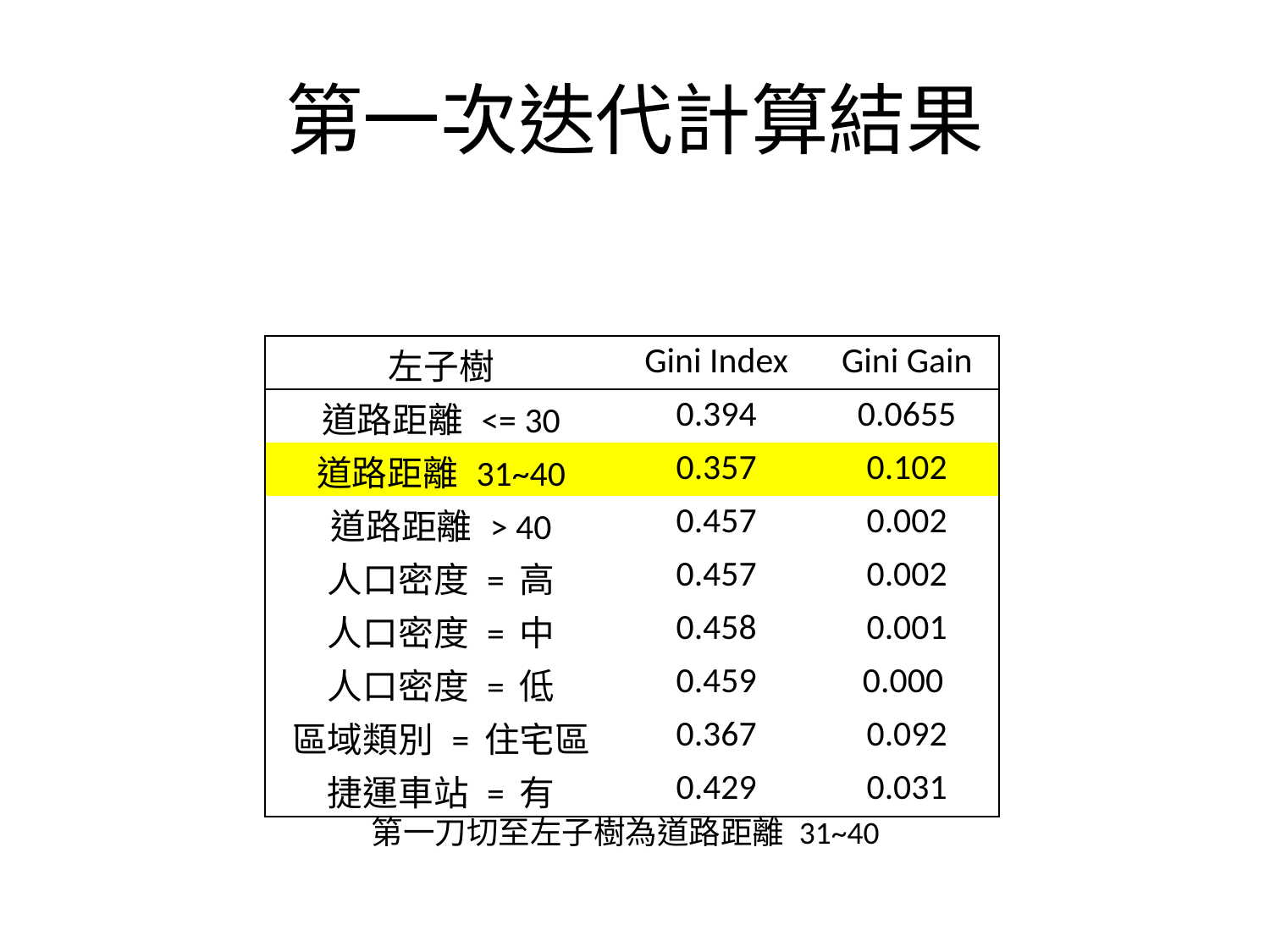

# 第一次迭代計算結果
| 左子樹 | Gini Index | Gini Gain |
| --- | --- | --- |
| 道路距離 <= 30 | 0.394 | 0.0655 |
| 道路距離 31~40 | 0.357 | 0.102 |
| 道路距離 > 40 | 0.457 | 0.002 |
| 人口密度 = 高 | 0.457 | 0.002 |
| 人口密度 = 中 | 0.458 | 0.001 |
| 人口密度 = 低 | 0.459 | 0.000 |
| 區域類別 = 住宅區 | 0.367 | 0.092 |
| 捷運車站 = 有 | 0.429 | 0.031 |
第一刀切至左子樹為道路距離 31~40